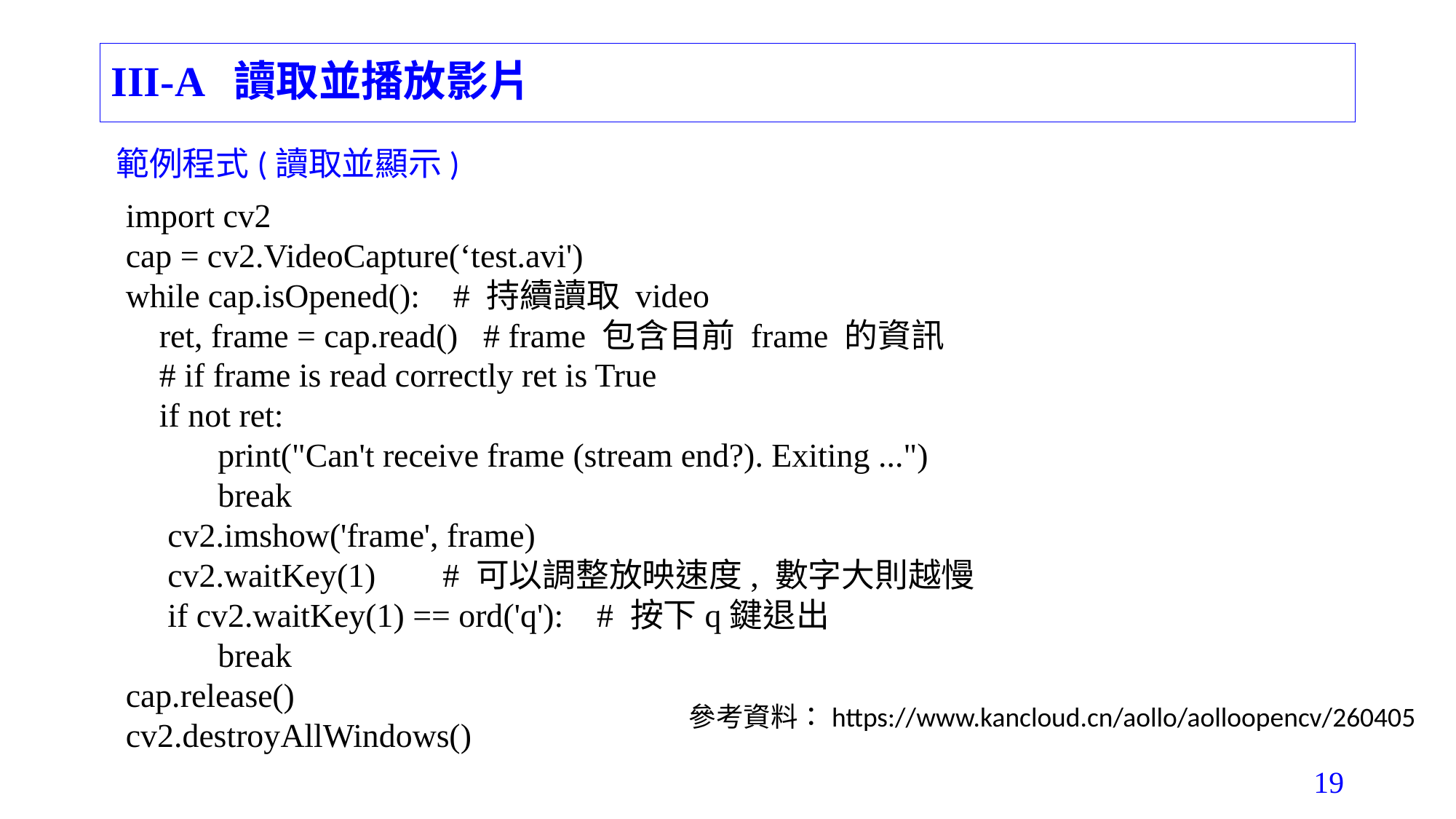

# III-A  讀取並播放影片
範例程式(讀取並顯示)
import cv2
cap = cv2.VideoCapture(‘test.avi')
while cap.isOpened():    # 持續讀取 video
    ret, frame = cap.read()   # frame 包含目前 frame 的資訊
    # if frame is read correctly ret is True
    if not ret:
           print("Can't receive frame (stream end?). Exiting ...")
           break
     cv2.imshow('frame', frame)
     cv2.waitKey(1)        # 可以調整放映速度, 數字大則越慢
     if cv2.waitKey(1) == ord('q'):    # 按下q鍵退出
           break
cap.release()
cv2.destroyAllWindows()
參考資料：https://www.kancloud.cn/aollo/aolloopencv/260405
19